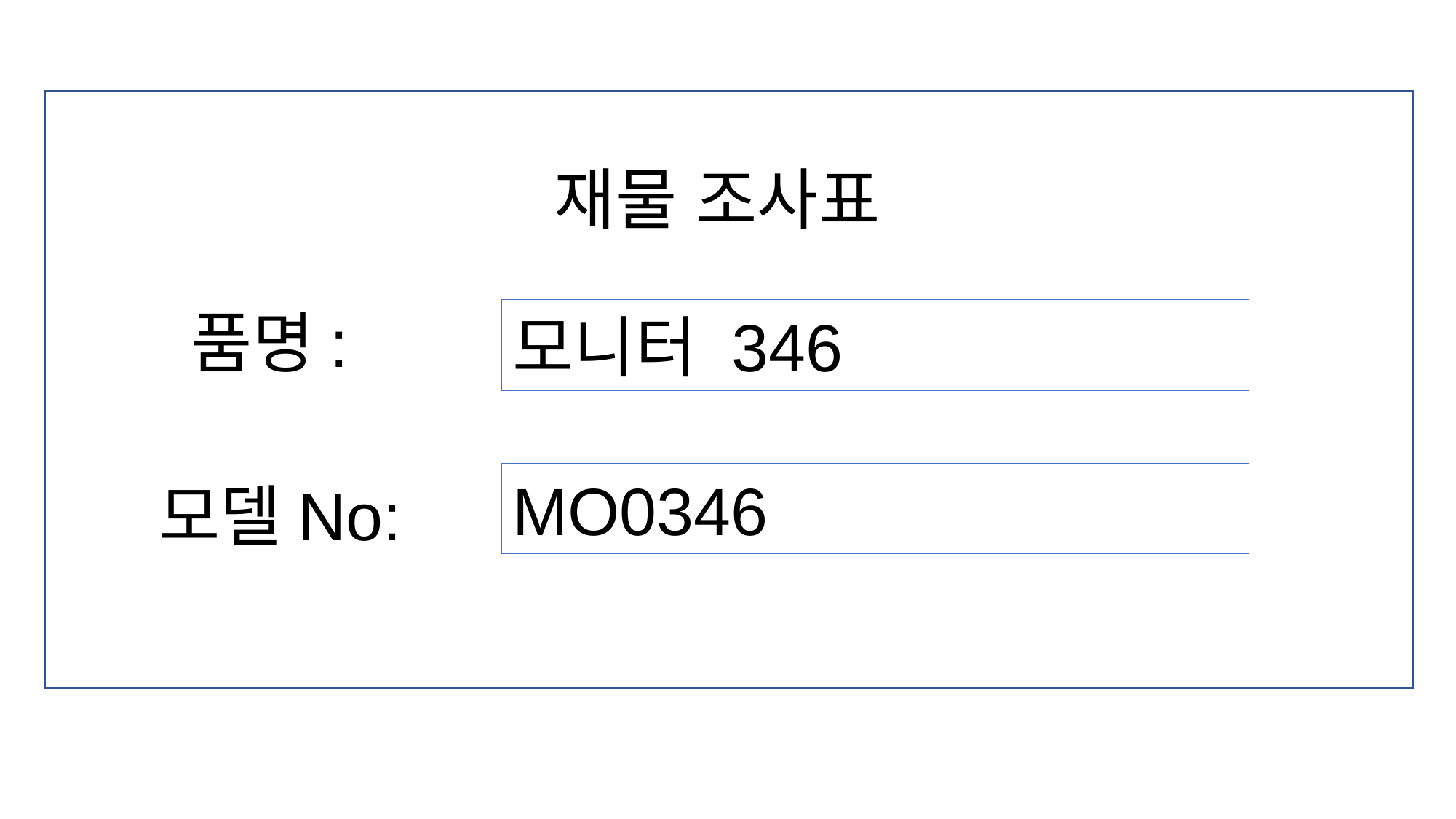

재물 조사표
품명:
모니터 346
MO0346
모델No: